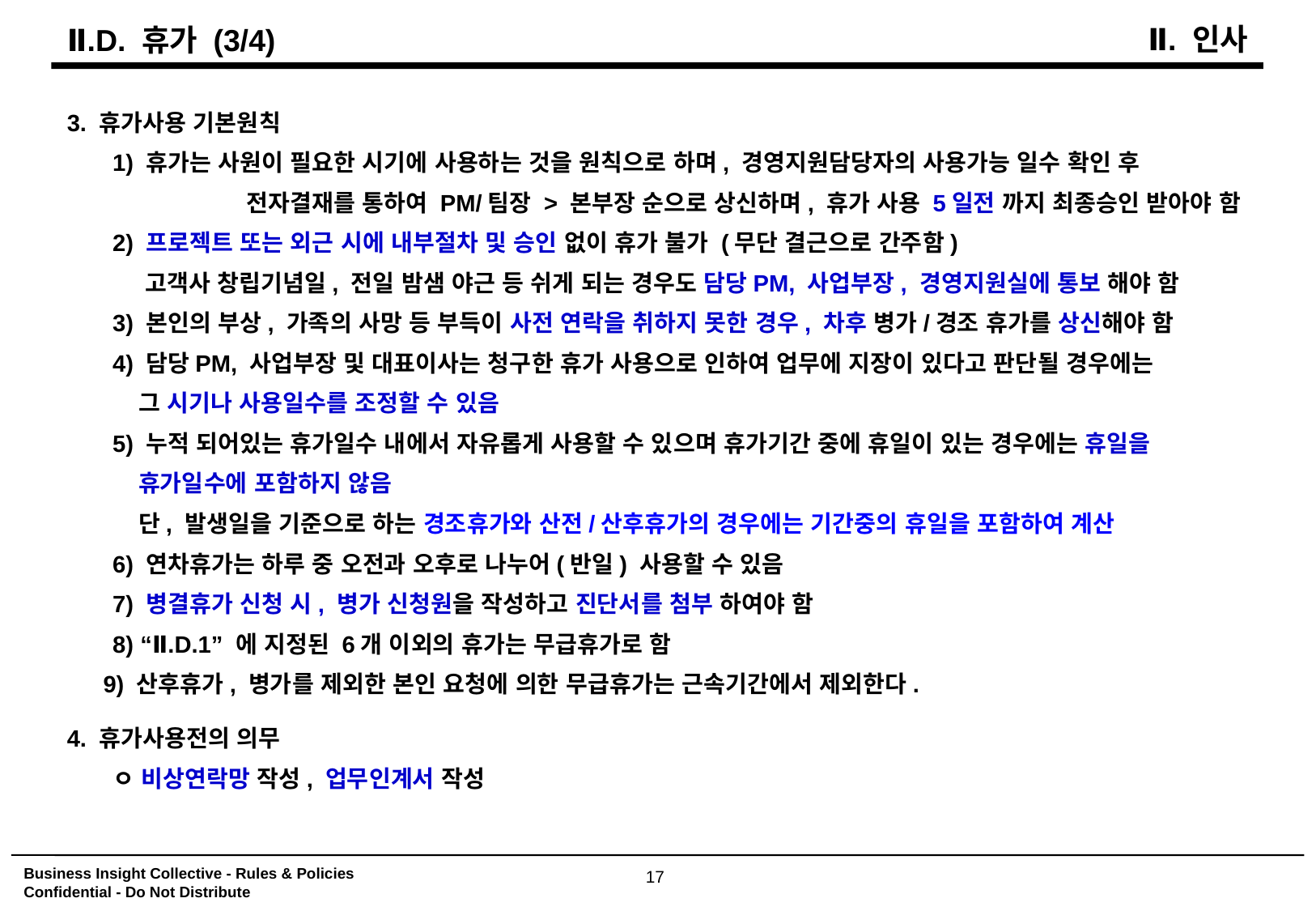

Ⅱ. 인사
Ⅱ.D. 휴가 (3/4)
3. 휴가사용 기본원칙
	1) 휴가는 사원이 필요한 시기에 사용하는 것을 원칙으로 하며, 경영지원담당자의 사용가능 일수 확인 후
		 전자결재를 통하여 PM/팀장 > 본부장 순으로 상신하며, 휴가 사용 5일전 까지 최종승인 받아야 함
	2) 프로젝트 또는 외근 시에 내부절차 및 승인 없이 휴가 불가 (무단 결근으로 간주함)
	    고객사 창립기념일, 전일 밤샘 야근 등 쉬게 되는 경우도 담당PM, 사업부장, 경영지원실에 통보 해야 함
	3) 본인의 부상, 가족의 사망 등 부득이 사전 연락을 취하지 못한 경우, 차후 병가/경조 휴가를 상신해야 함
	4) 담당PM, 사업부장 및 대표이사는 청구한 휴가 사용으로 인하여 업무에 지장이 있다고 판단될 경우에는
	   그 시기나 사용일수를 조정할 수 있음
	5) 누적 되어있는 휴가일수 내에서 자유롭게 사용할 수 있으며 휴가기간 중에 휴일이 있는 경우에는 휴일을
	   휴가일수에 포함하지 않음
	   단, 발생일을 기준으로 하는 경조휴가와 산전/산후휴가의 경우에는 기간중의 휴일을 포함하여 계산
	6) 연차휴가는 하루 중 오전과 오후로 나누어(반일) 사용할 수 있음
	7) 병결휴가 신청 시, 병가 신청원을 작성하고 진단서를 첨부 하여야 함
	8) “Ⅱ.D.1” 에 지정된 6개 이외의 휴가는 무급휴가로 함
      9) 산후휴가, 병가를 제외한 본인 요청에 의한 무급휴가는 근속기간에서 제외한다.

4. 휴가사용전의 의무
	ㅇ 비상연락망 작성, 업무인계서 작성